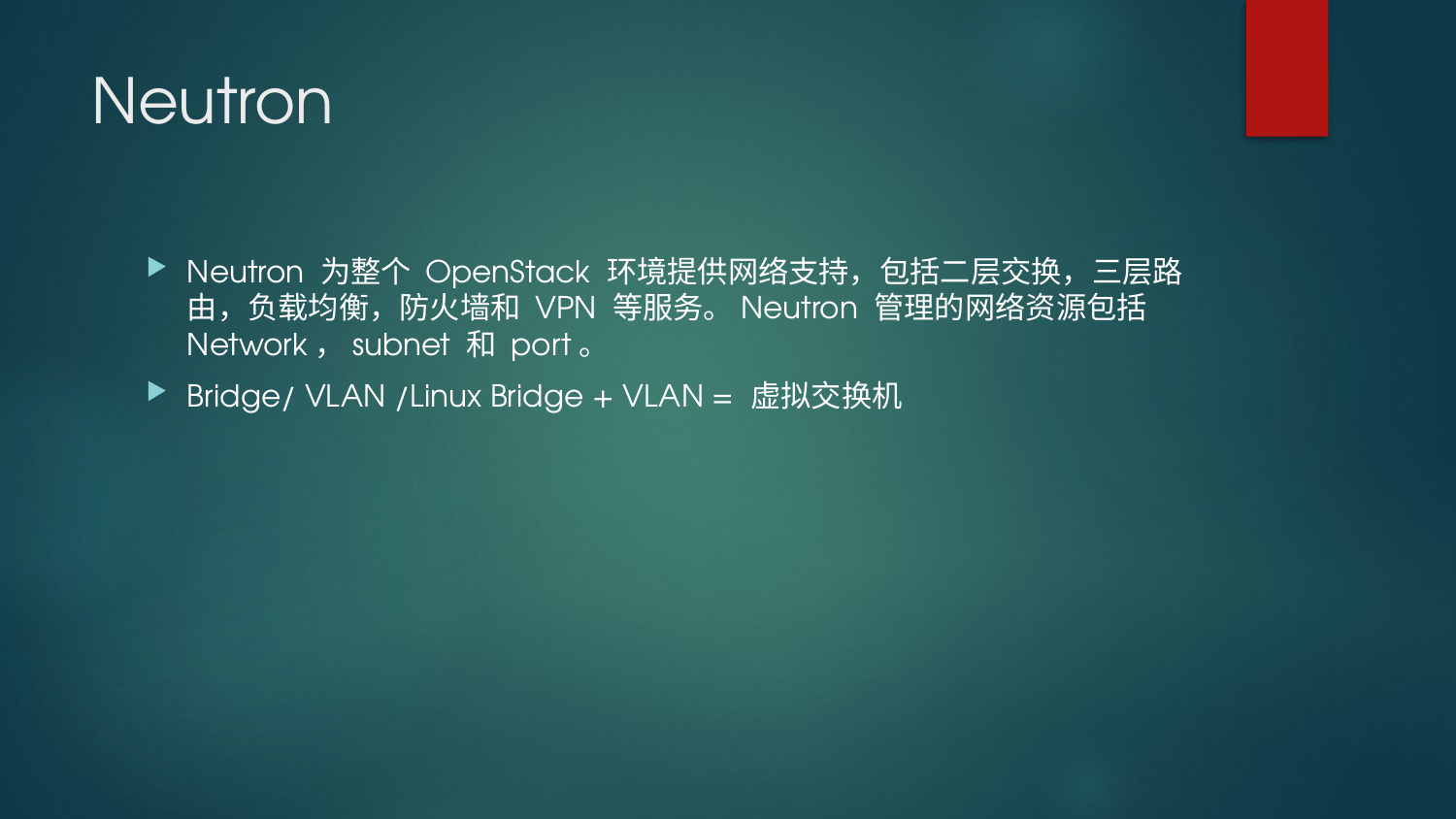

# Neutron
Neutron 为整个 OpenStack 环境提供网络支持，包括二层交换，三层路由，负载均衡，防火墙和 VPN 等服务。Neutron 管理的网络资源包括 Network，subnet 和 port。
Bridge/ VLAN /Linux Bridge + VLAN = 虚拟交换机